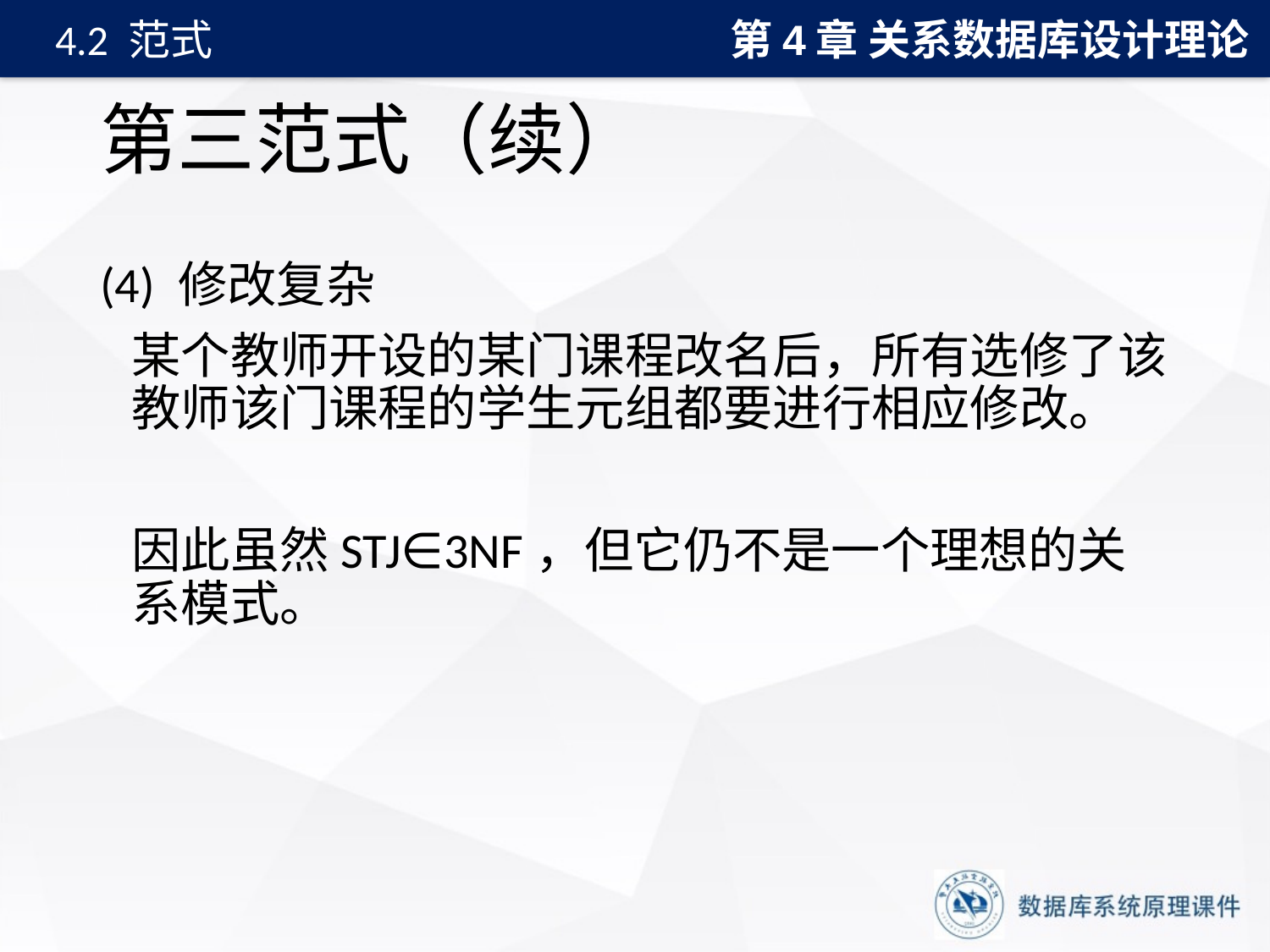

第4章 关系数据库设计理论
4.2 范式
# 第三范式（续）
(4) 修改复杂
	某个教师开设的某门课程改名后，所有选修了该教师该门课程的学生元组都要进行相应修改。

	因此虽然STJ∈3NF，但它仍不是一个理想的关系模式。